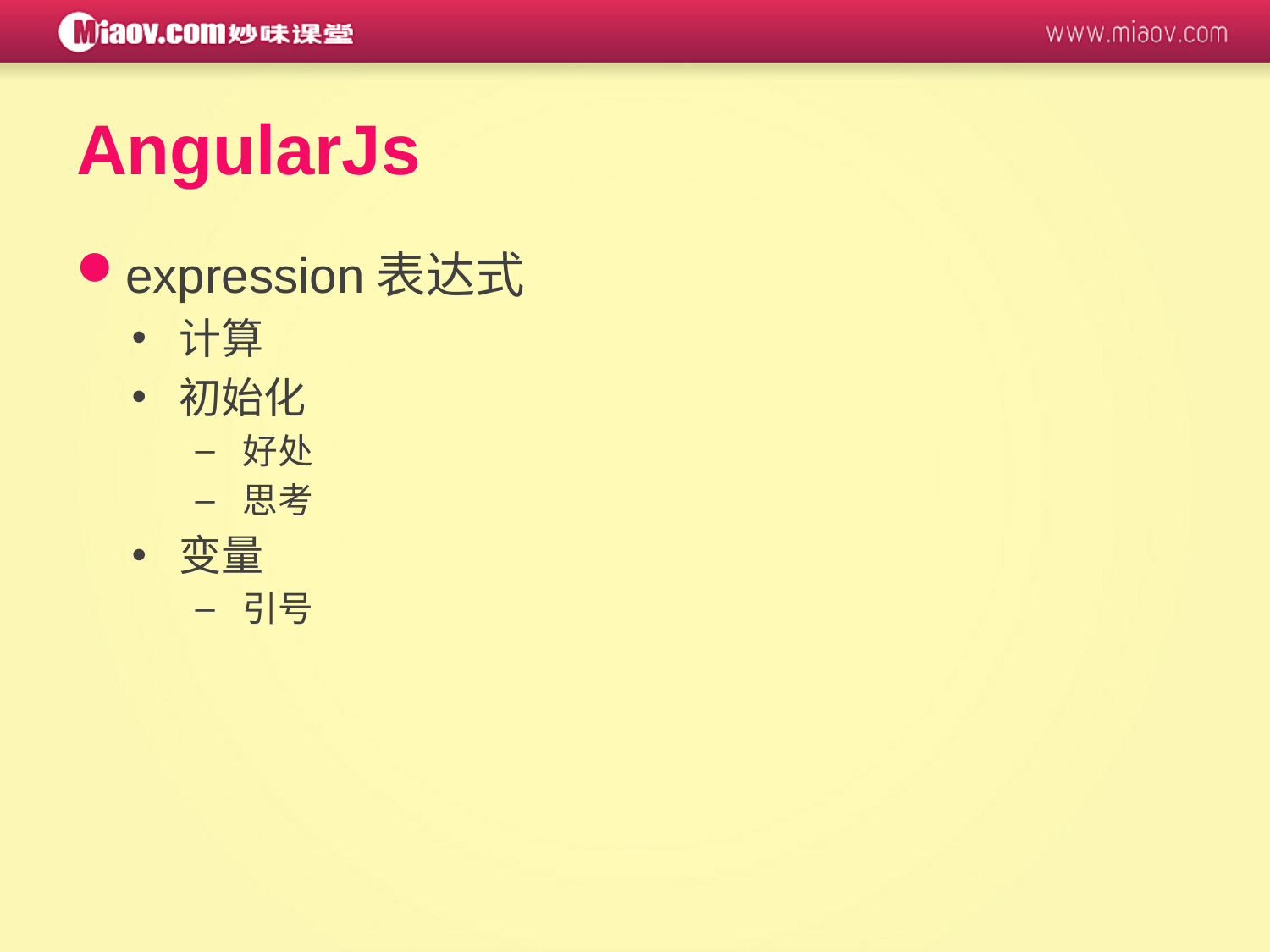

# AngularJs
expression表达式
计算
初始化
好处
思考
变量
引号